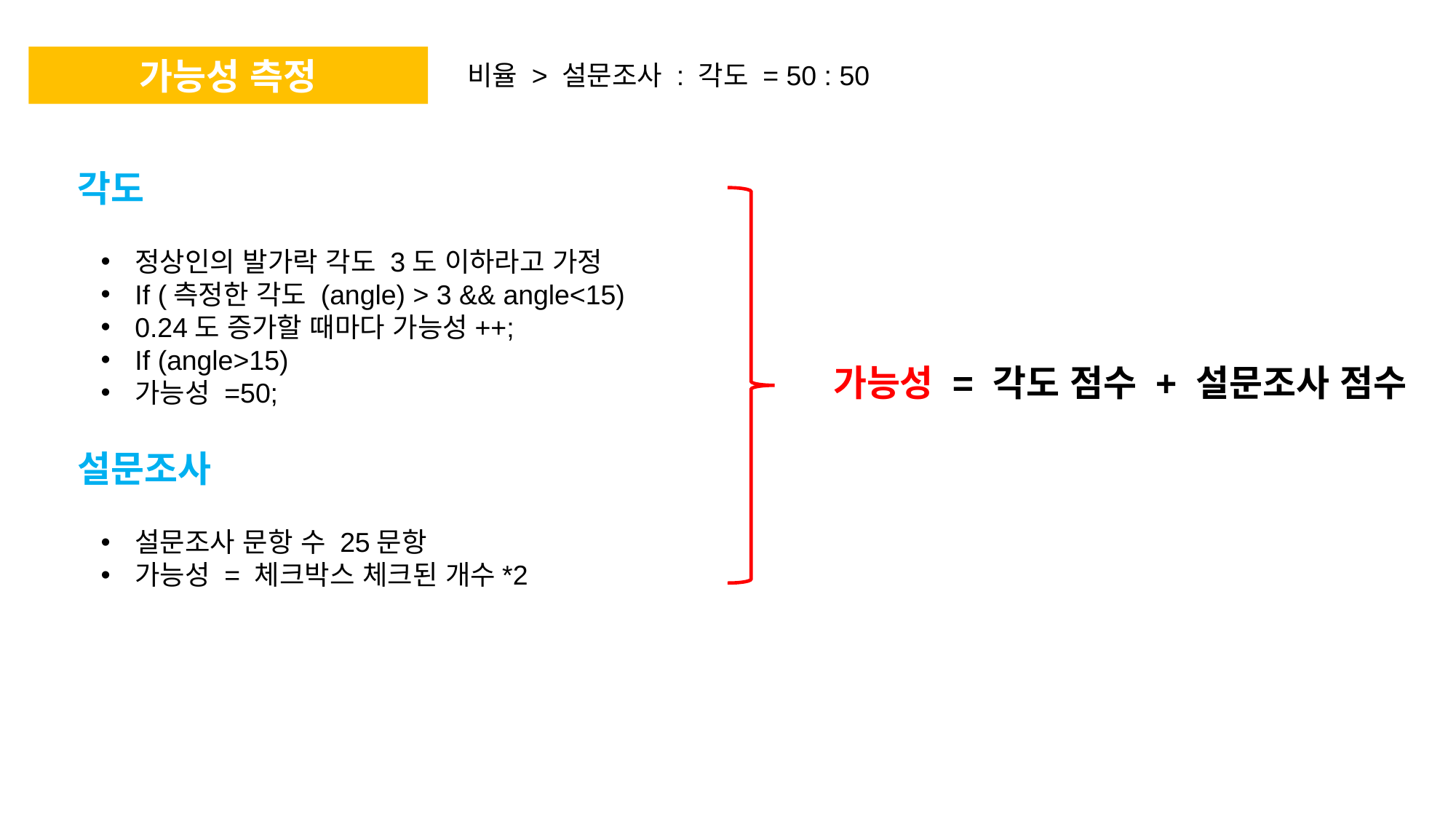

가능성 측정
비율 > 설문조사 : 각도 = 50 : 50
각도

정상인의 발가락 각도 3도 이하라고 가정
If (측정한 각도 (angle) > 3 && angle<15)
0.24도 증가할 때마다 가능성++;
If (angle>15)
가능성 =50;
가능성 = 각도 점수 + 설문조사 점수
설문조사
설문조사 문항 수 25문항
가능성 = 체크박스 체크된 개수*2